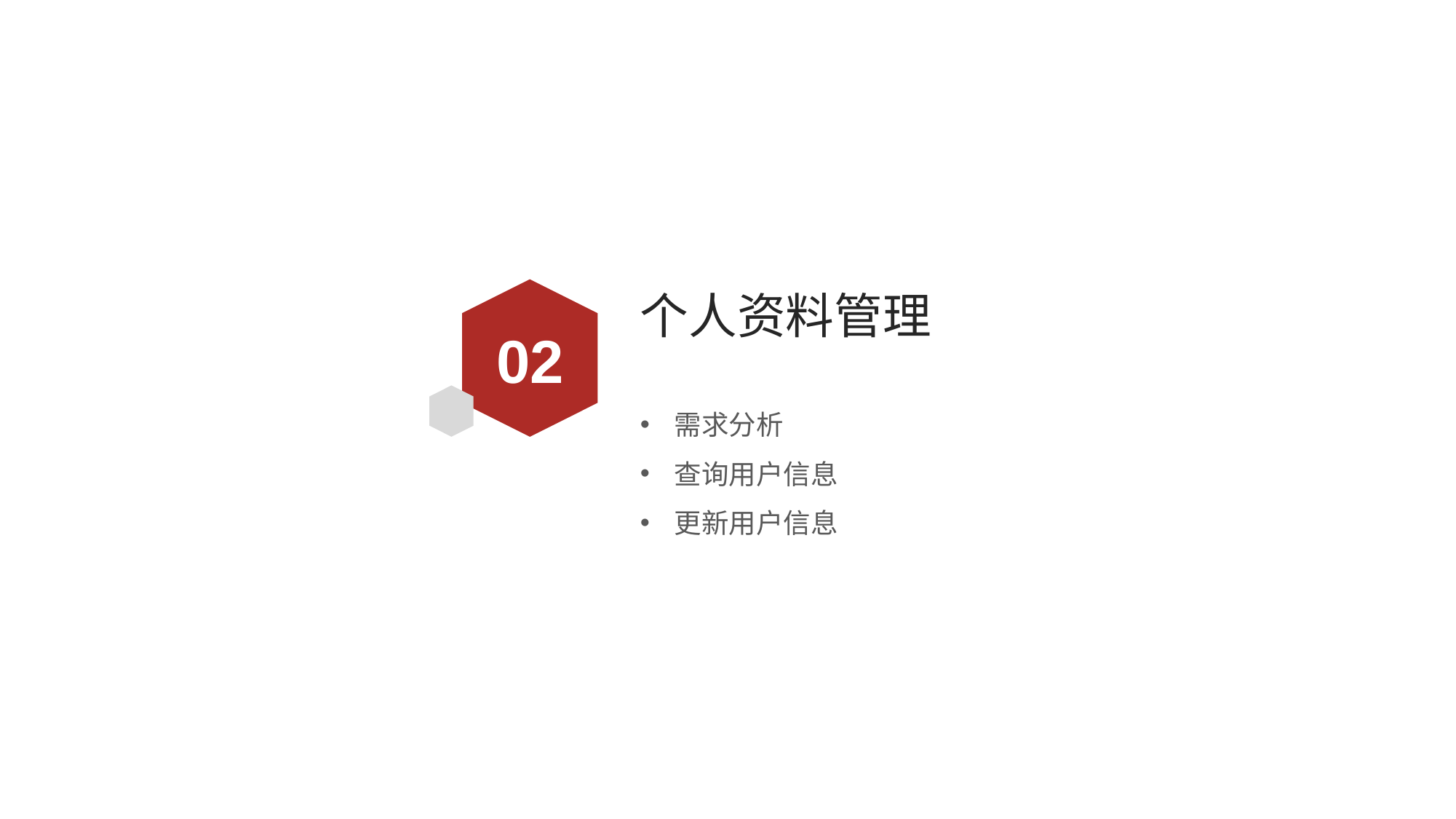

个人资料管理
02

业务概述
阿里云OSS
人脸识别
完善信息
需求分析
查询用户信息
更新用户信息